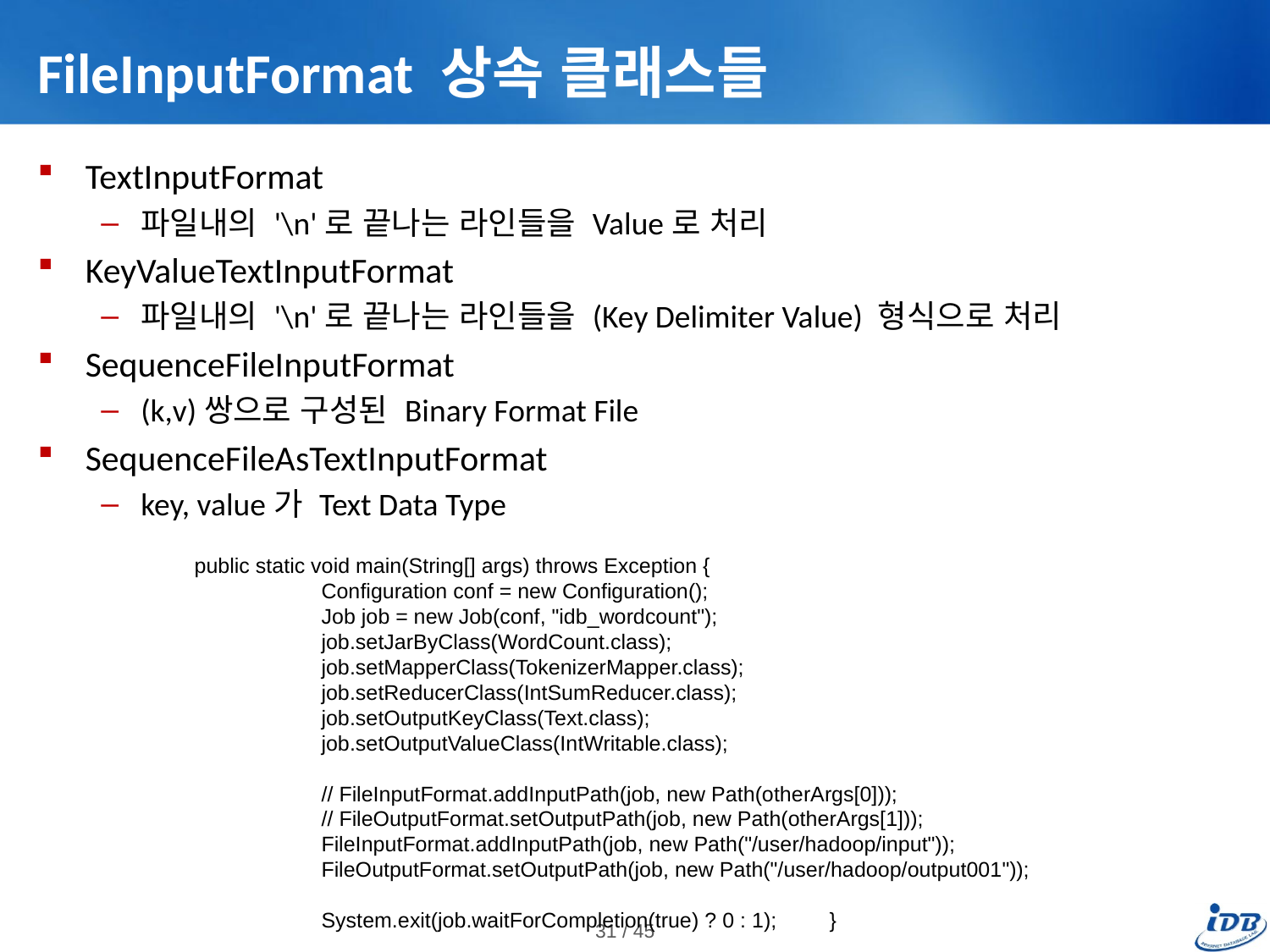

# FileInputFormat 상속 클래스들
TextInputFormat
파일내의 '\n'로 끝나는 라인들을 Value로 처리
KeyValueTextInputFormat
파일내의 '\n'로 끝나는 라인들을 (Key Delimiter Value) 형식으로 처리
SequenceFileInputFormat
(k,v)쌍으로 구성된 Binary Format File
SequenceFileAsTextInputFormat
key, value가 Text Data Type
	public static void main(String[] args) throws Exception {
		Configuration conf = new Configuration();
		Job job = new Job(conf, "idb_wordcount");
		job.setJarByClass(WordCount.class);
		job.setMapperClass(TokenizerMapper.class);
		job.setReducerClass(IntSumReducer.class);
		job.setOutputKeyClass(Text.class);
		job.setOutputValueClass(IntWritable.class);

		// FileInputFormat.addInputPath(job, new Path(otherArgs[0]));
		// FileOutputFormat.setOutputPath(job, new Path(otherArgs[1]));
		FileInputFormat.addInputPath(job, new Path("/user/hadoop/input"));
		FileOutputFormat.setOutputPath(job, new Path("/user/hadoop/output001"));

		System.exit(job.waitForCompletion(true) ? 0 : 1);	}